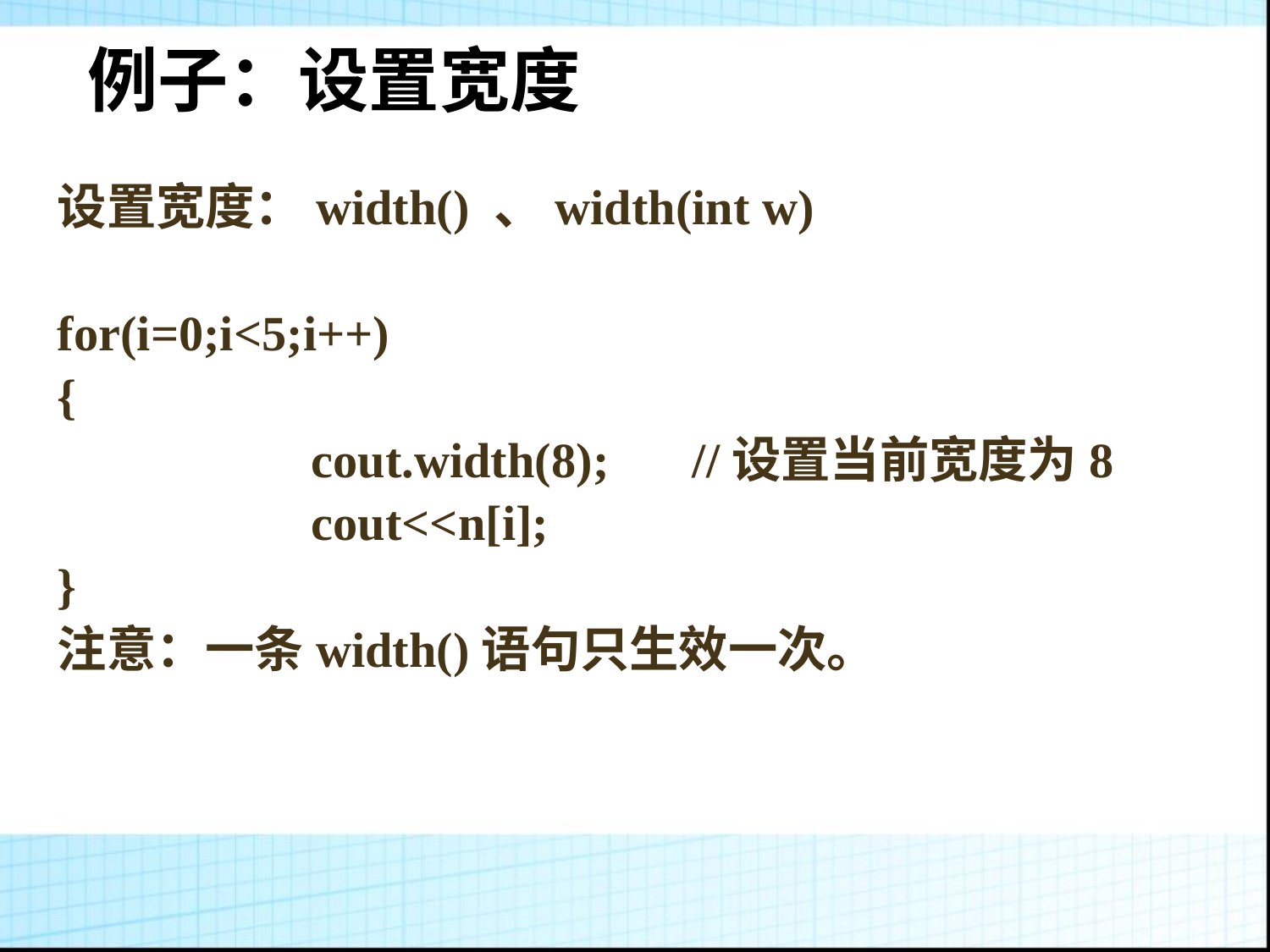

例子：设置宽度
设置宽度：width() 、width(int w)

for(i=0;i<5;i++)
{
		cout.width(8);	//设置当前宽度为8
		cout<<n[i];
}
注意：一条width()语句只生效一次。